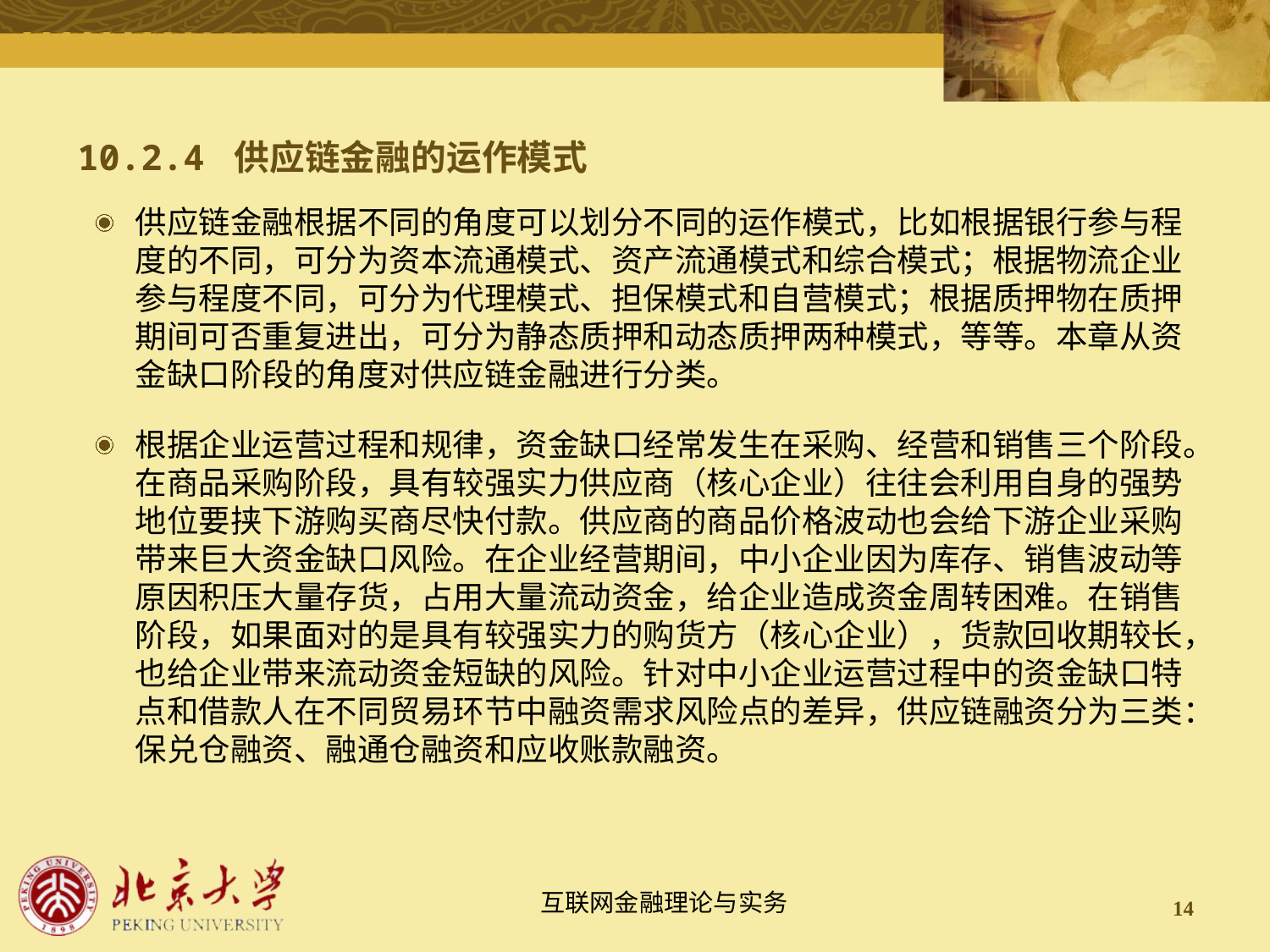

# 10.2.4 供应链金融的运作模式
供应链金融根据不同的角度可以划分不同的运作模式，比如根据银行参与程度的不同，可分为资本流通模式、资产流通模式和综合模式；根据物流企业参与程度不同，可分为代理模式、担保模式和自营模式；根据质押物在质押期间可否重复进出，可分为静态质押和动态质押两种模式，等等。本章从资金缺口阶段的角度对供应链金融进行分类。
根据企业运营过程和规律，资金缺口经常发生在采购、经营和销售三个阶段。在商品采购阶段，具有较强实力供应商（核心企业）往往会利用自身的强势地位要挟下游购买商尽快付款。供应商的商品价格波动也会给下游企业采购带来巨大资金缺口风险。在企业经营期间，中小企业因为库存、销售波动等原因积压大量存货，占用大量流动资金，给企业造成资金周转困难。在销售阶段，如果面对的是具有较强实力的购货方（核心企业），货款回收期较长，也给企业带来流动资金短缺的风险。针对中小企业运营过程中的资金缺口特点和借款人在不同贸易环节中融资需求风险点的差异，供应链融资分为三类：保兑仓融资、融通仓融资和应收账款融资。

14